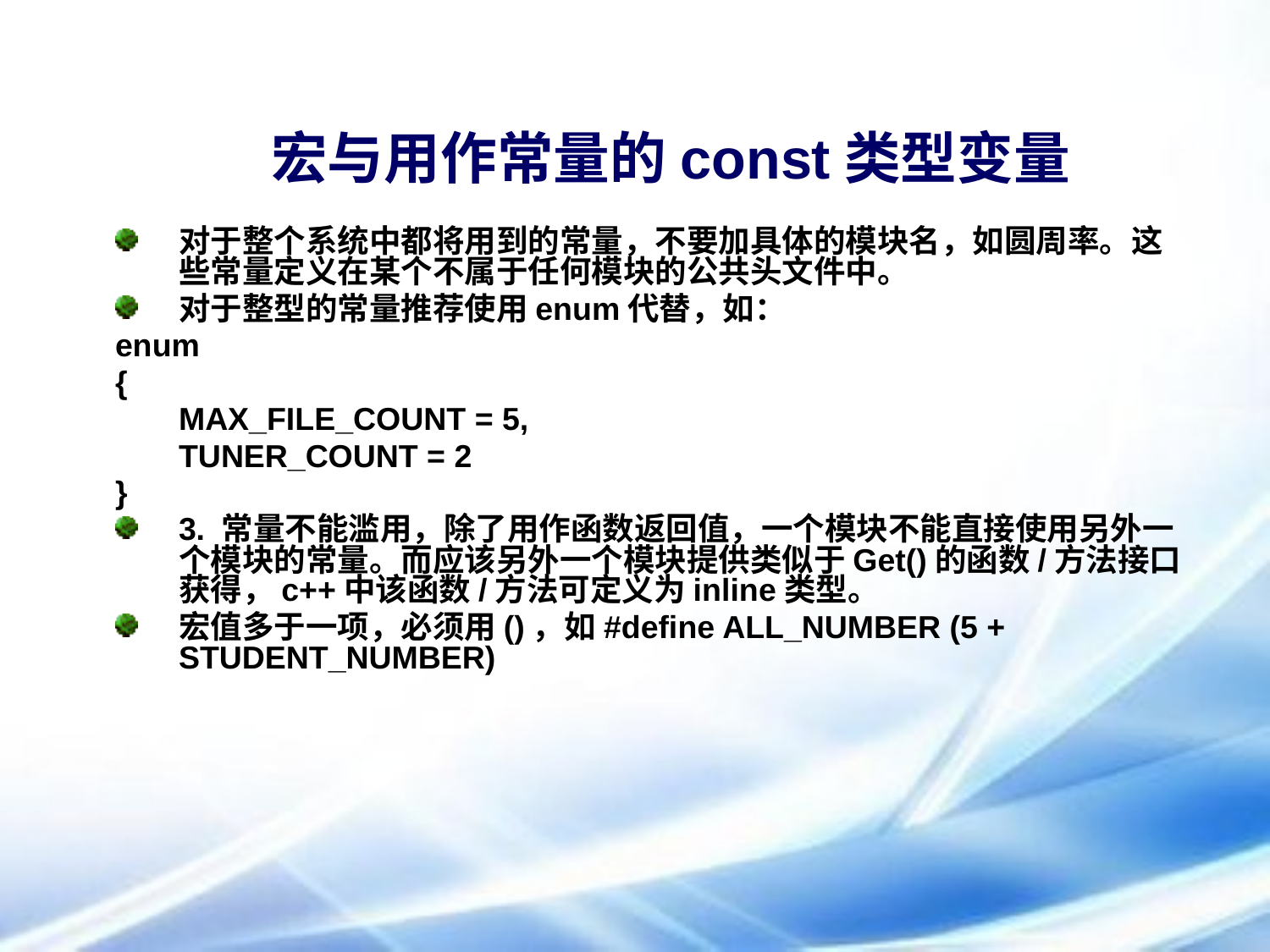

# 宏与用作常量的const类型变量
对于整个系统中都将用到的常量，不要加具体的模块名，如圆周率。这些常量定义在某个不属于任何模块的公共头文件中。
对于整型的常量推荐使用enum代替，如：
enum
{
	MAX_FILE_COUNT = 5,
	TUNER_COUNT = 2
}
3. 常量不能滥用，除了用作函数返回值，一个模块不能直接使用另外一个模块的常量。而应该另外一个模块提供类似于Get()的函数/方法接口获得，c++中该函数/方法可定义为inline类型。
宏值多于一项，必须用()，如#define ALL_NUMBER (5 + STUDENT_NUMBER)